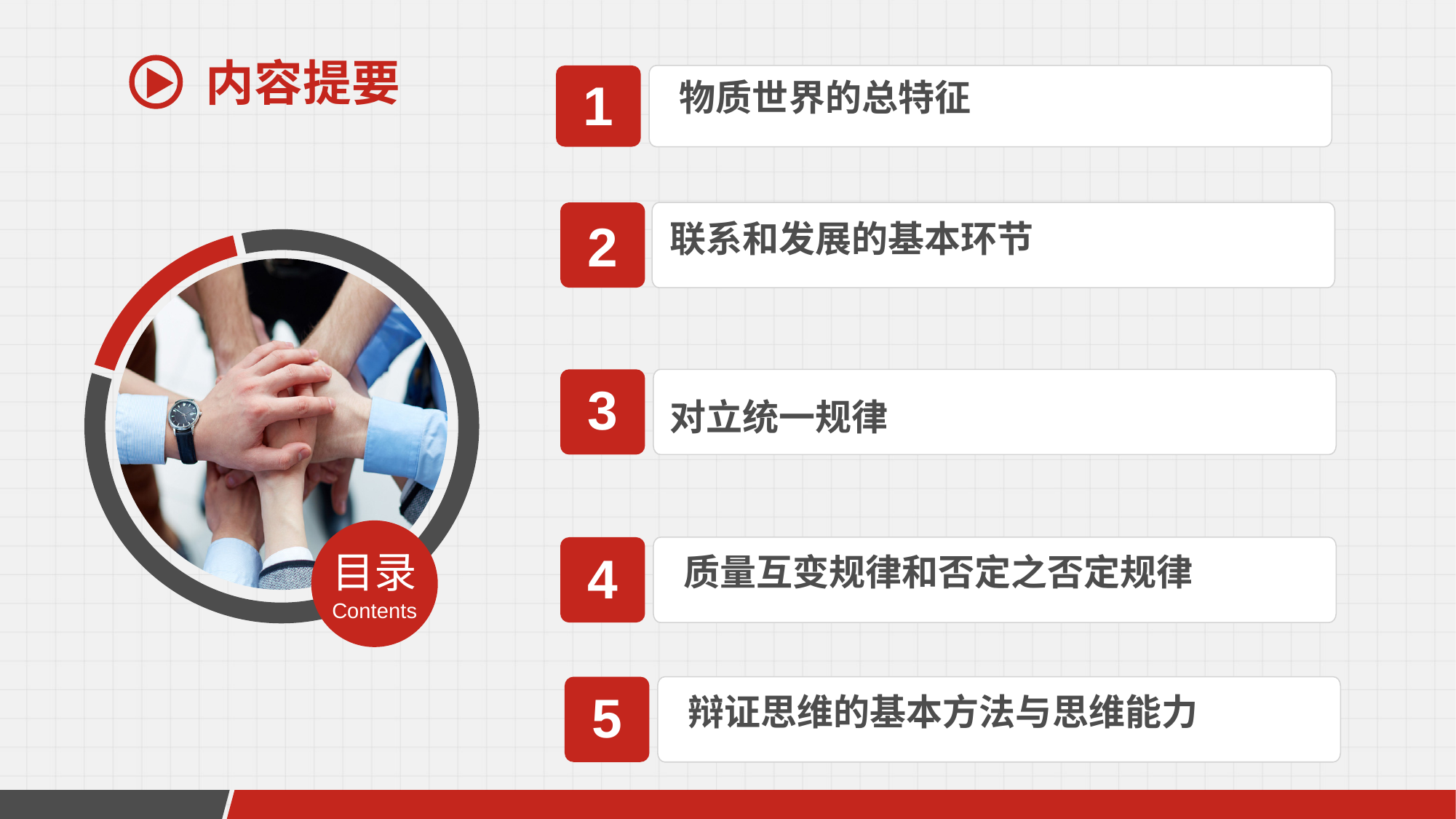

内容提要

1
物质世界的总特征

2
联系和发展的基本环节

3
对立统一规律

4
目录
质量互变规律和否定之否定规律
Contents

5
辩证思维的基本方法与思维能力